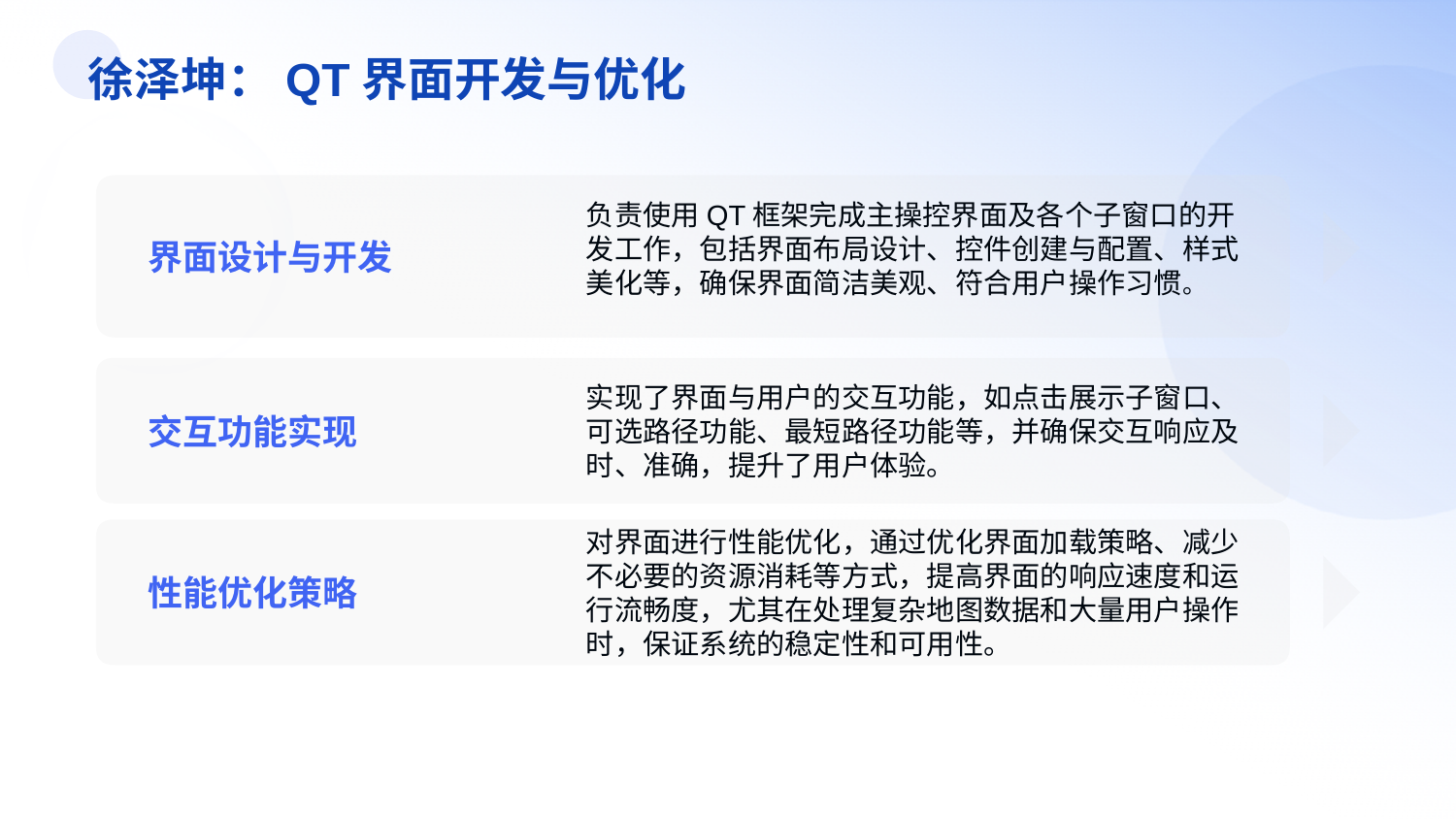

徐泽坤：QT界面开发与优化

负责使用QT框架完成主操控界面及各个子窗口的开发工作，包括界面布局设计、控件创建与配置、样式美化等，确保界面简洁美观、符合用户操作习惯。
界面设计与开发

实现了界面与用户的交互功能，如点击展示子窗口、可选路径功能、最短路径功能等，并确保交互响应及时、准确，提升了用户体验。
交互功能实现

对界面进行性能优化，通过优化界面加载策略、减少不必要的资源消耗等方式，提高界面的响应速度和运行流畅度，尤其在处理复杂地图数据和大量用户操作时，保证系统的稳定性和可用性。

性能优化策略